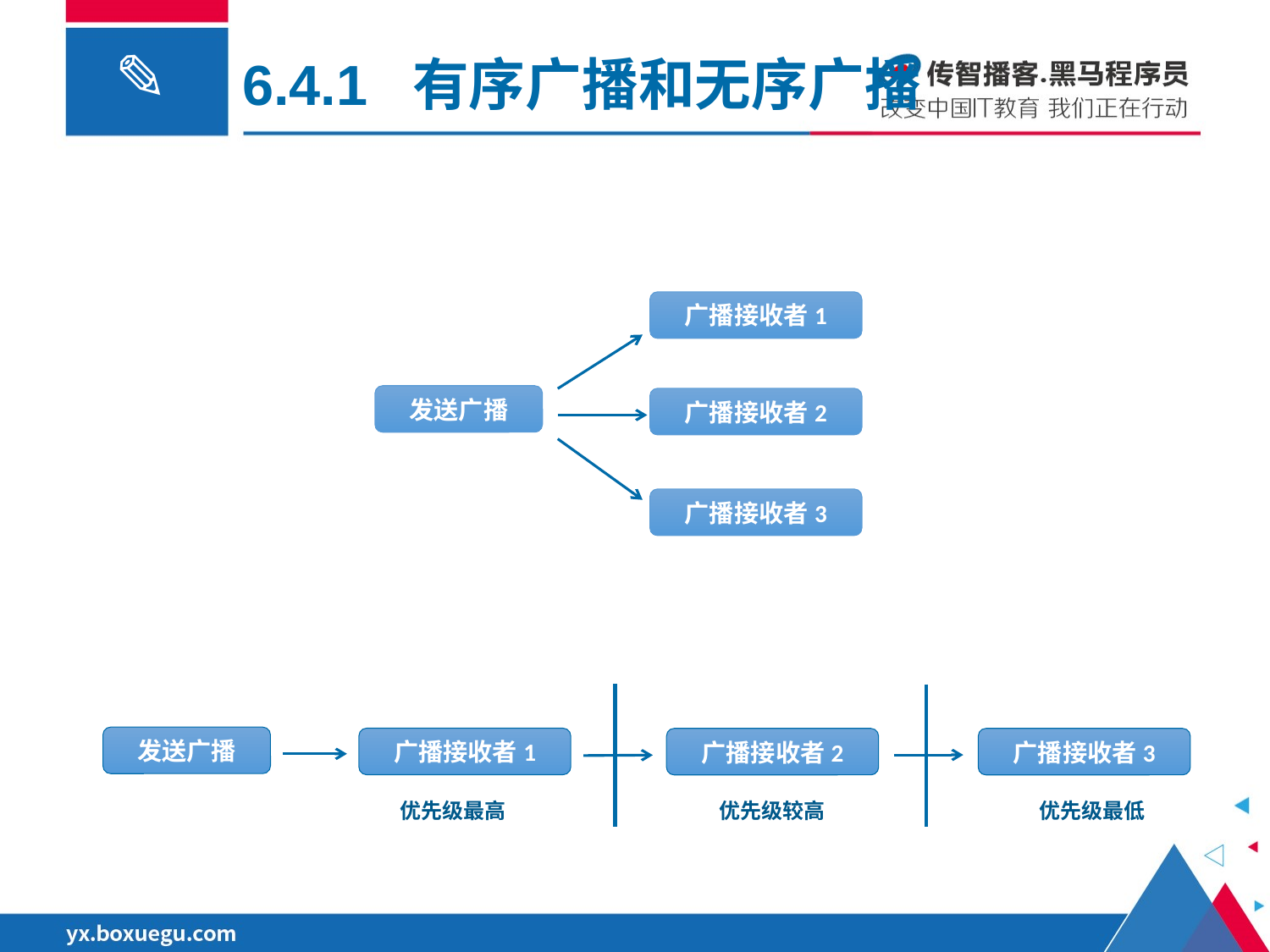

6.4.1  有序广播和无序广播

广播接收者1
发送广播
广播接收者2
广播接收者3
发送广播
广播接收者1
广播接收者2
广播接收者3
优先级最高
优先级较高
优先级最低